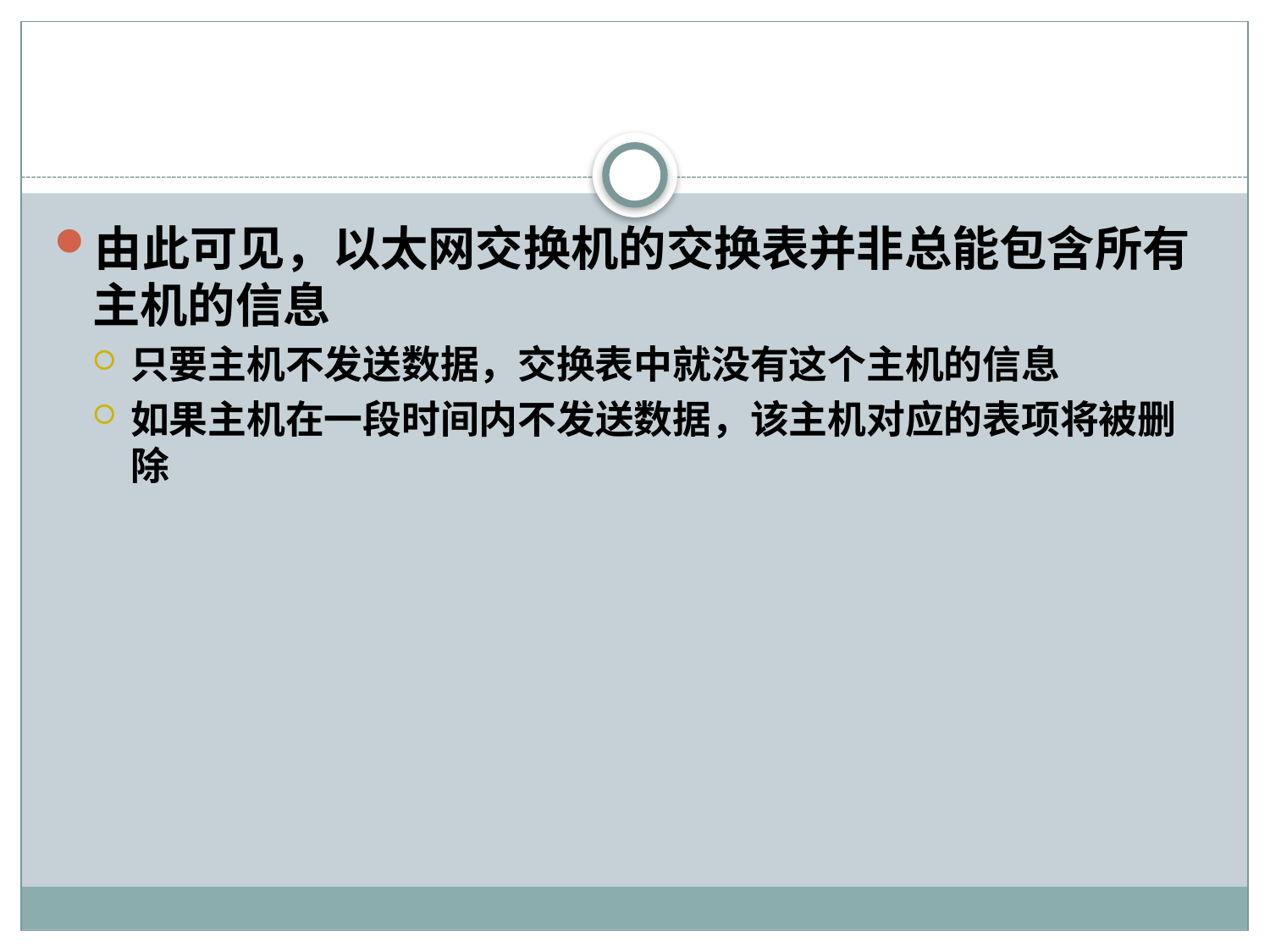

#
由此可见，以太网交换机的交换表并非总能包含所有主机的信息
只要主机不发送数据，交换表中就没有这个主机的信息
如果主机在一段时间内不发送数据，该主机对应的表项将被删除